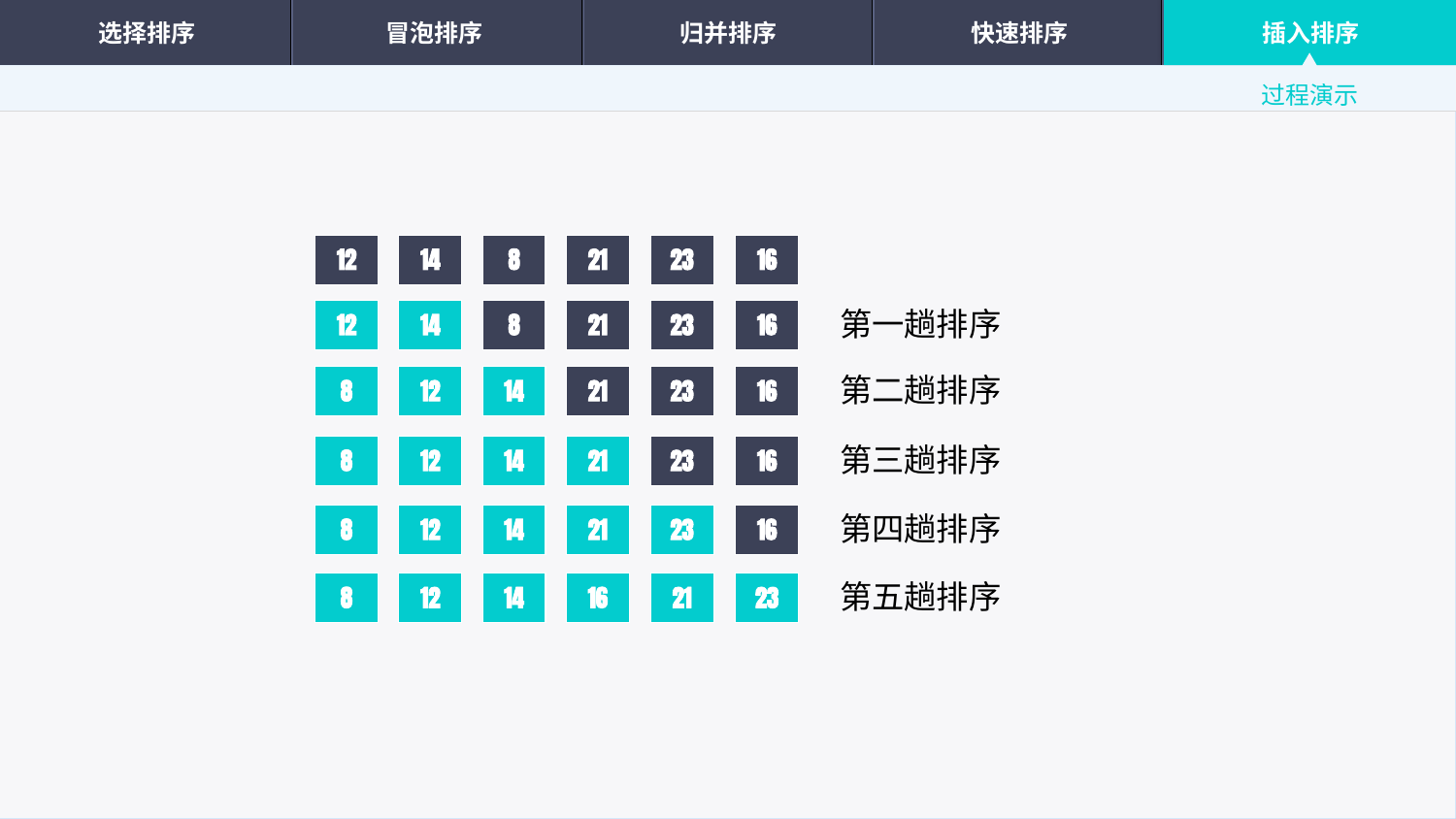

选择排序
冒泡排序
归并排序
快速排序
插入排序
过程演示
12
14
8
21
23
16
第一趟排序
12
14
8
21
23
16
第二趟排序
8
12
14
21
23
16
第三趟排序
8
12
14
21
23
16
第四趟排序
8
12
14
21
23
16
第五趟排序
8
12
14
16
21
23